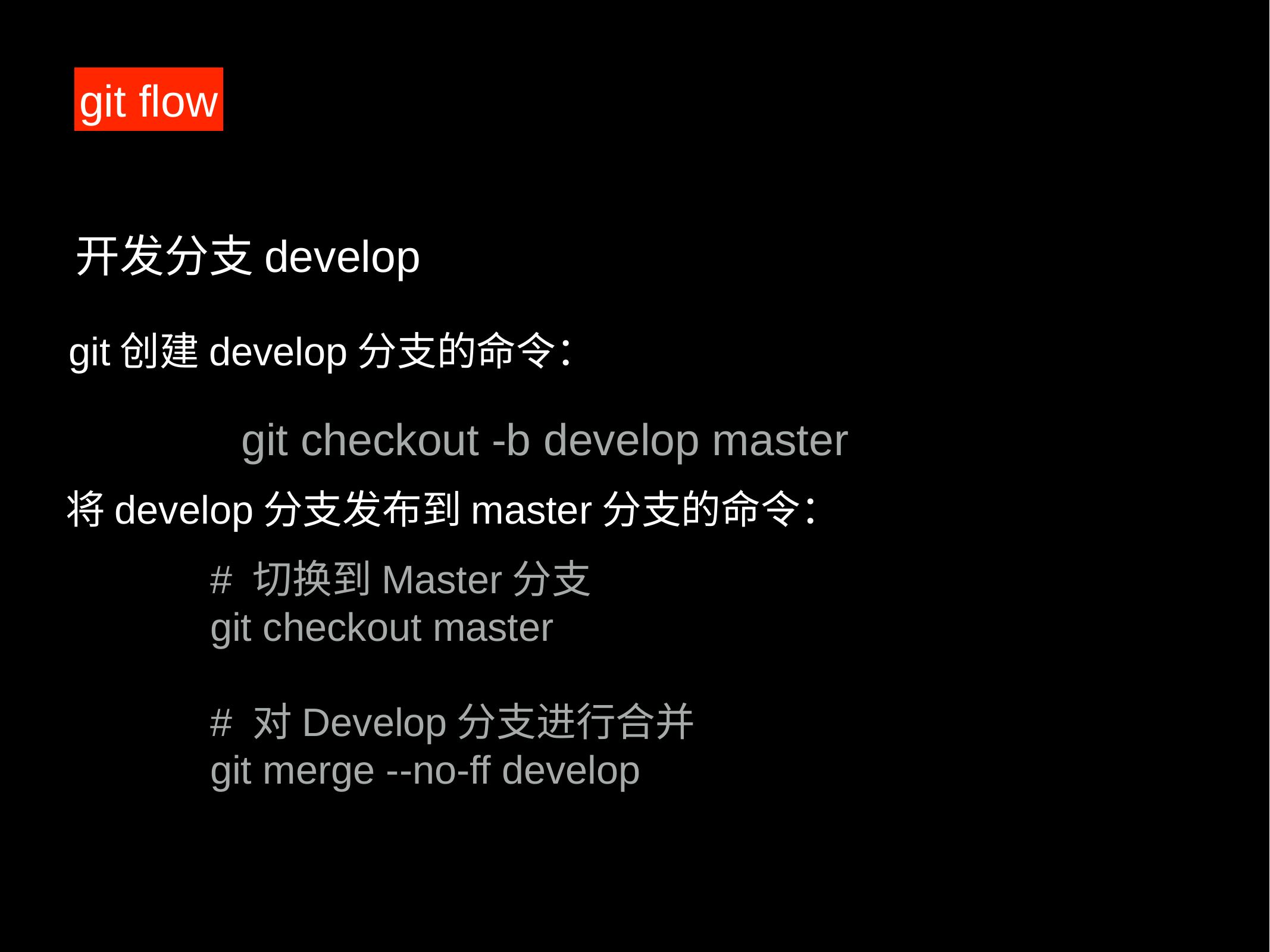

git flow
开发分支develop
git创建develop分支的命令：
git checkout -b develop master
将develop分支发布到master分支的命令：
# 切换到Master分支
git checkout master

# 对Develop分支进行合并
git merge --no-ff develop